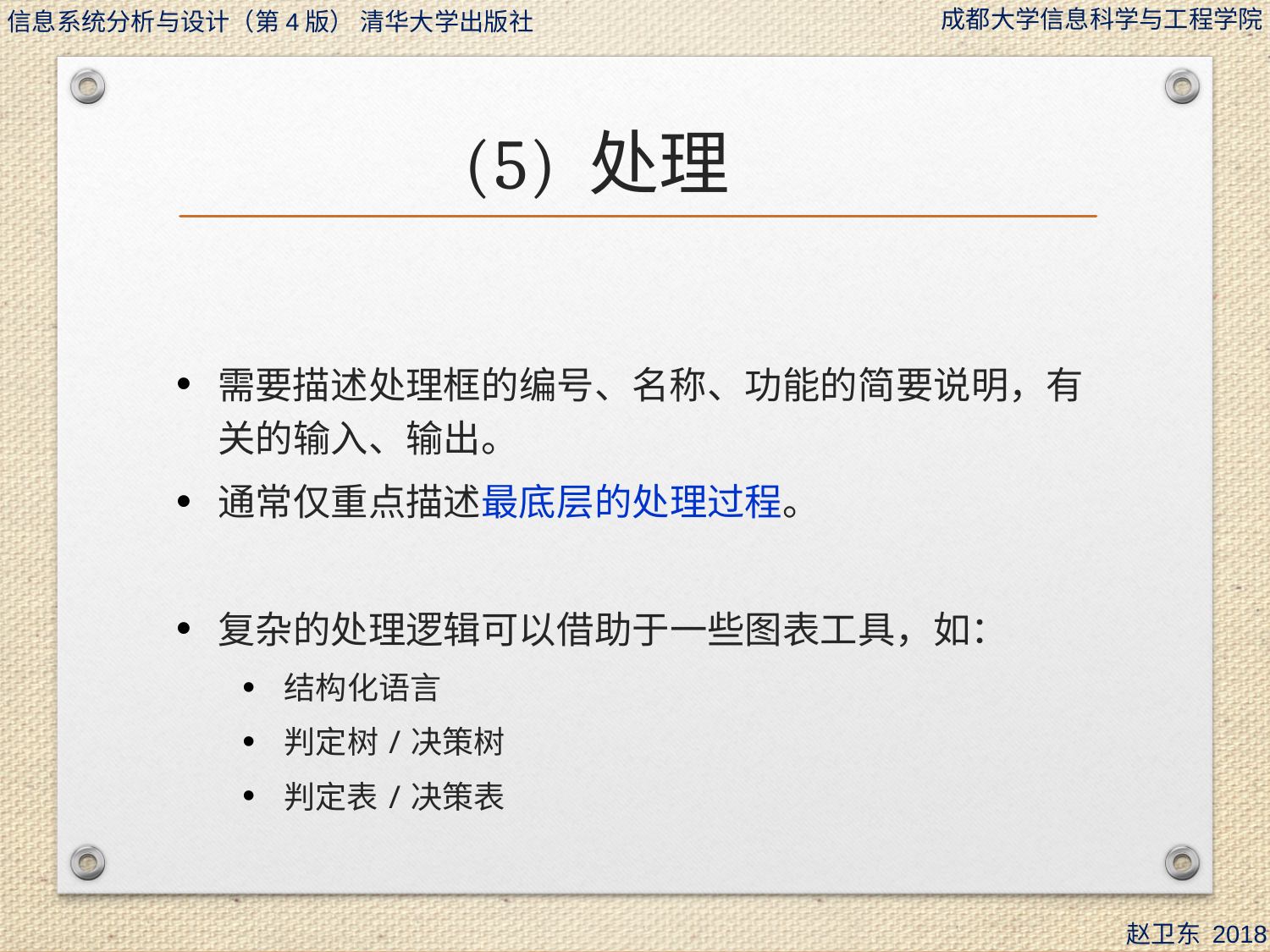

# (5) 处理
需要描述处理框的编号、名称、功能的简要说明，有关的输入、输出。
通常仅重点描述最底层的处理过程。

复杂的处理逻辑可以借助于一些图表工具，如：
结构化语言
判定树/决策树
判定表/决策表